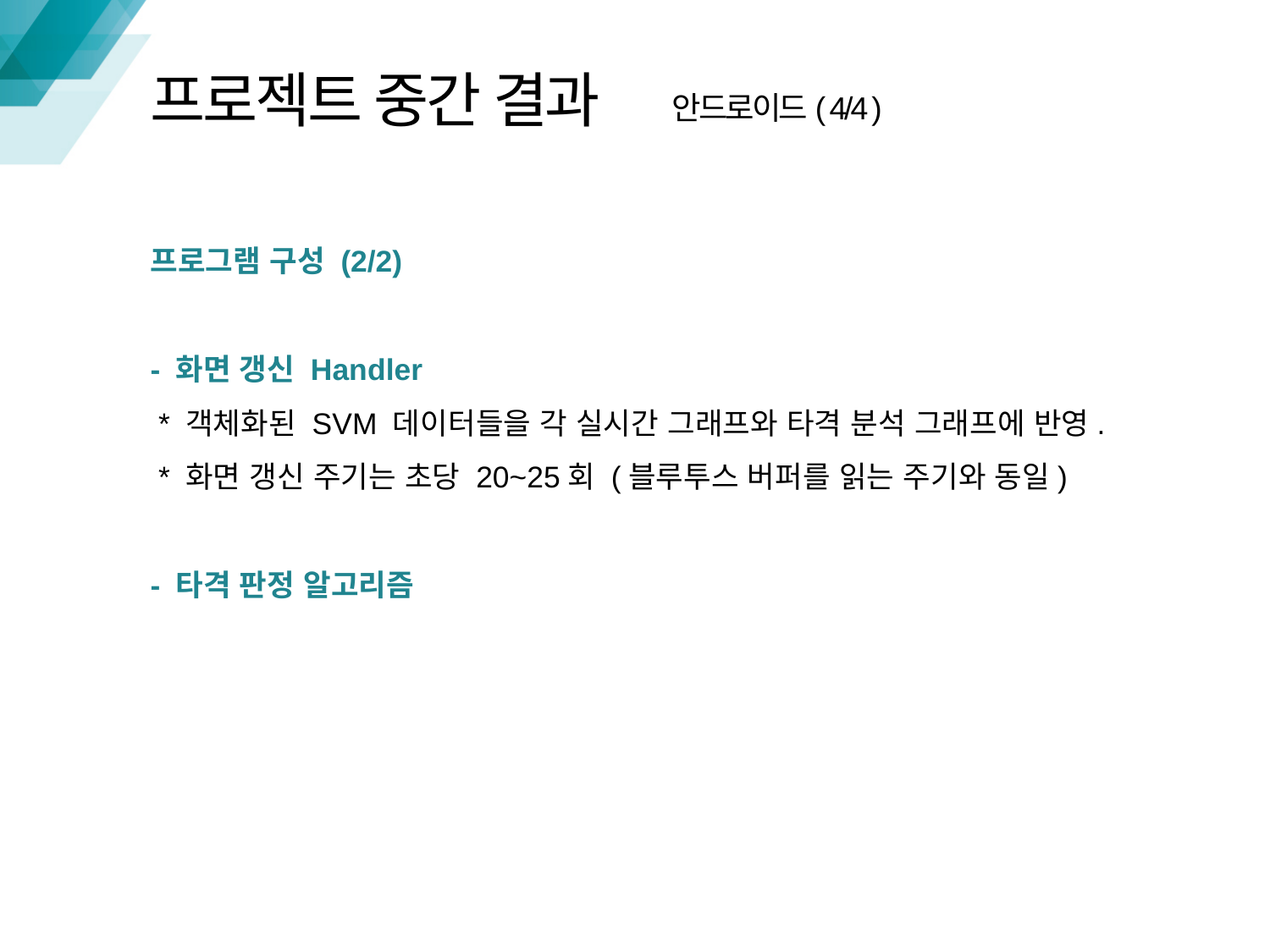

# 프로젝트 중간 결과
안드로이드( 4/4 )
프로그램 구성 (2/2)

- 화면 갱신 Handler
 * 객체화된 SVM 데이터들을 각 실시간 그래프와 타격 분석 그래프에 반영.
 * 화면 갱신 주기는 초당 20~25회 (블루투스 버퍼를 읽는 주기와 동일)

- 타격 판정 알고리즘